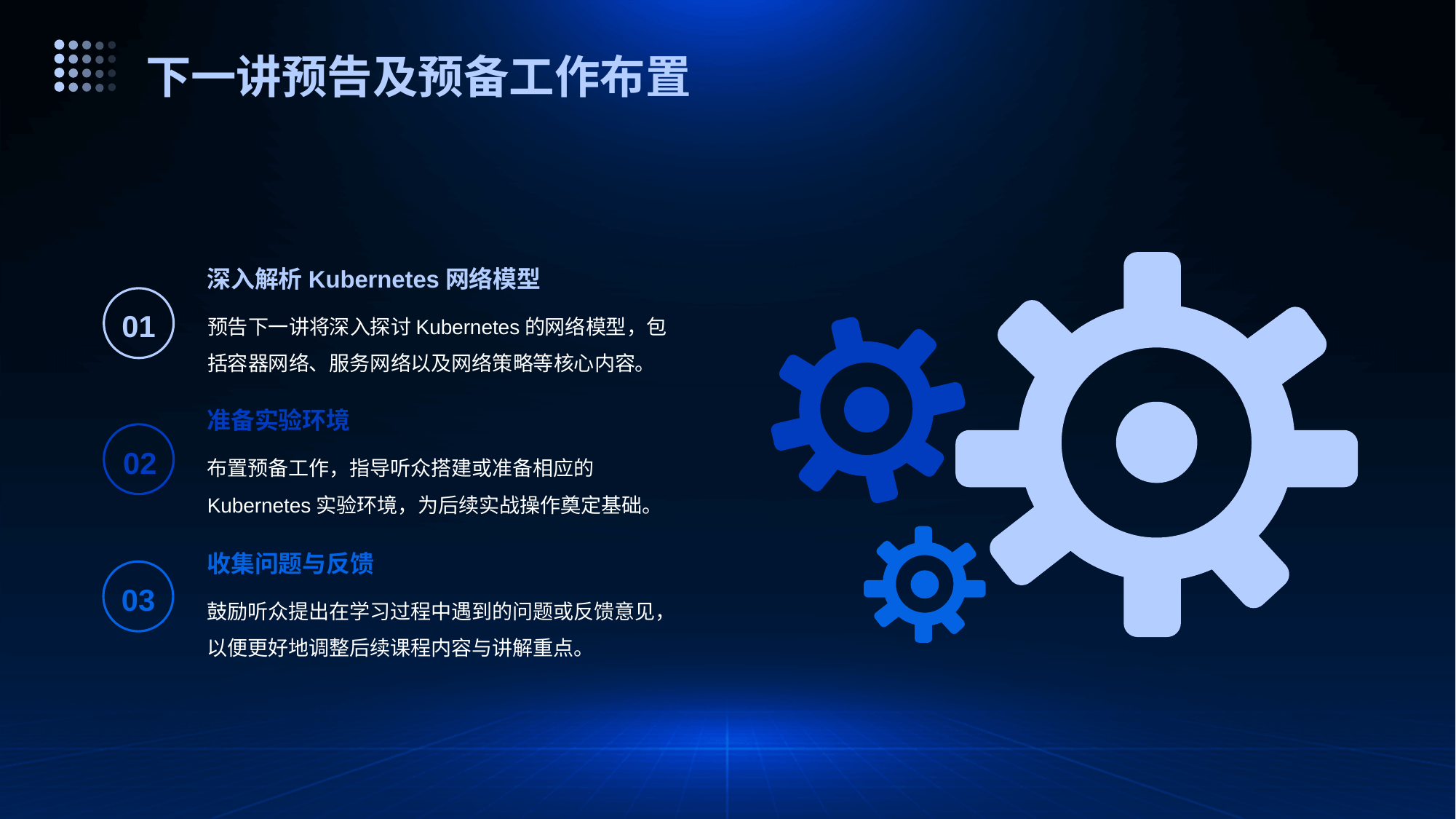

下一讲预告及预备工作布置

深入解析Kubernetes网络模型

预告下一讲将深入探讨Kubernetes的网络模型，包括容器网络、服务网络以及网络策略等核心内容。
01

准备实验环境

布置预备工作，指导听众搭建或准备相应的Kubernetes实验环境，为后续实战操作奠定基础。
02

收集问题与反馈

03
鼓励听众提出在学习过程中遇到的问题或反馈意见，以便更好地调整后续课程内容与讲解重点。